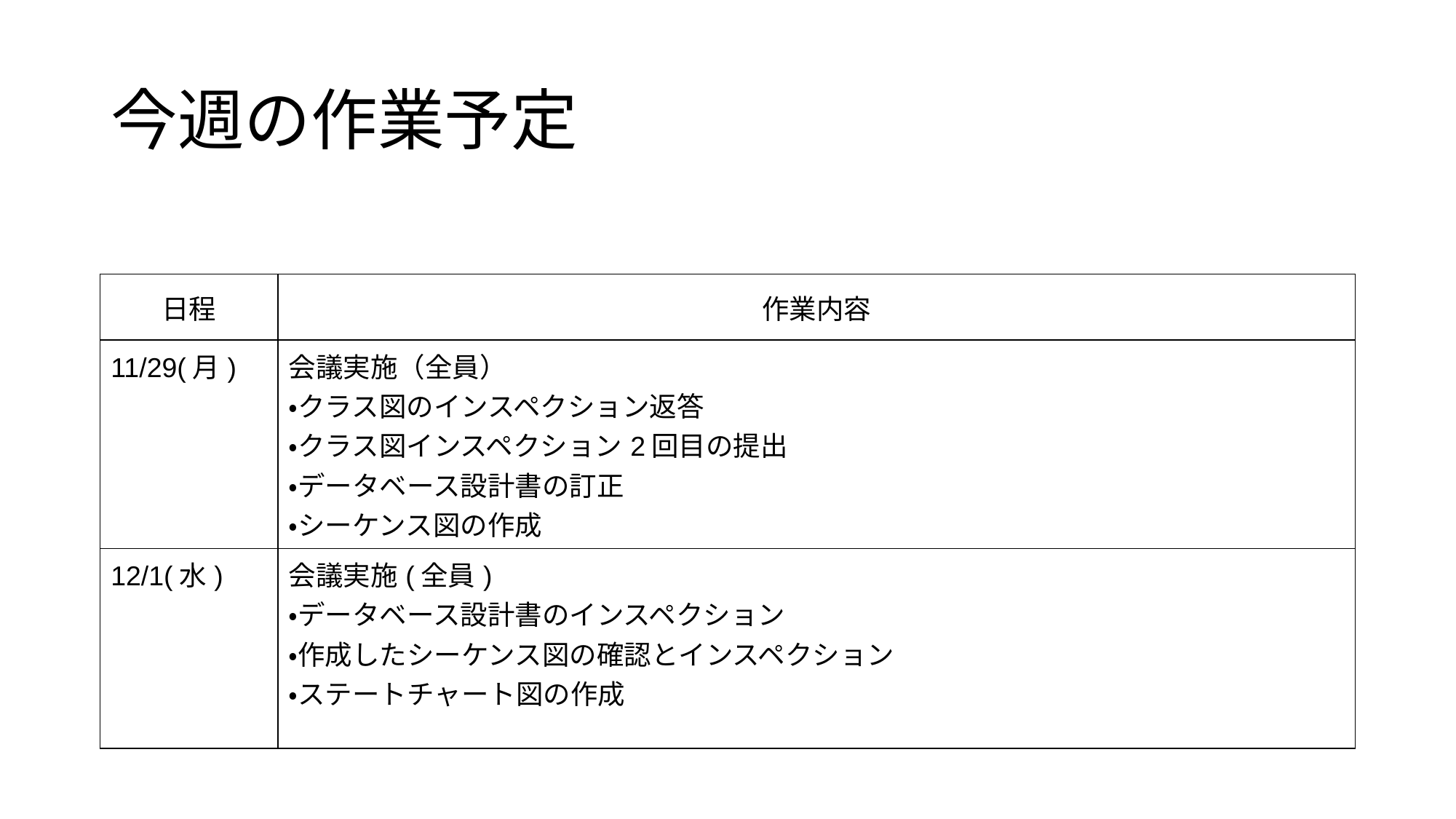

# 今週の作業予定
| 日程 | 作業内容 |
| --- | --- |
| 11/29(月) | 会議実施（全員） ・クラス図のインスペクション返答 ・クラス図インスペクション2回目の提出 ・データベース設計書の訂正 ・シーケンス図の作成 |
| 12/1(水) | 会議実施(全員) ・データベース設計書のインスペクション ・作成したシーケンス図の確認とインスペクション ・ステートチャート図の作成 |